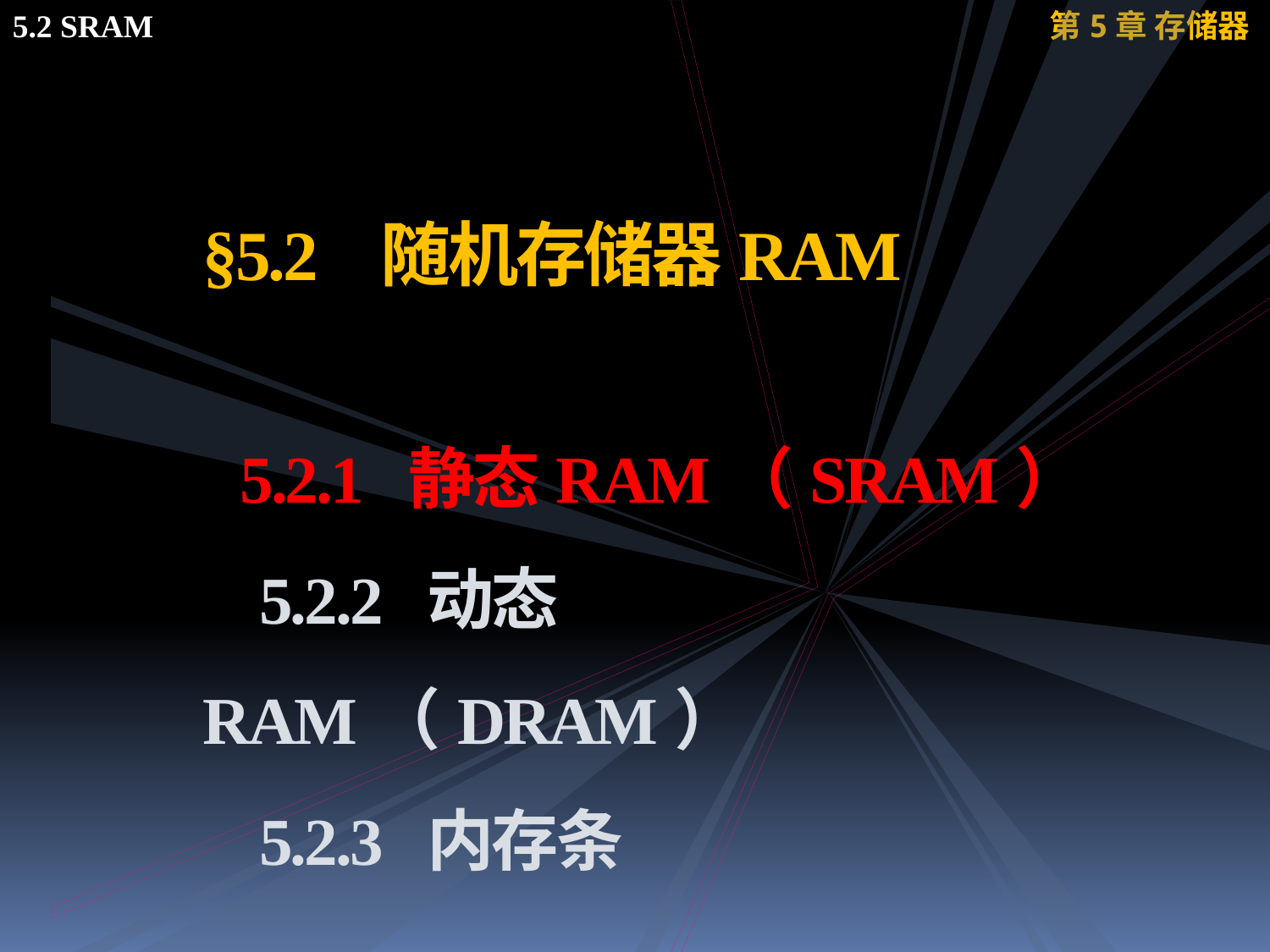

# §5.2   随机存储器RAM 5.2.1  静态RAM（SRAM） 5.2.2  动态RAM（DRAM） 5.2.3  内存条